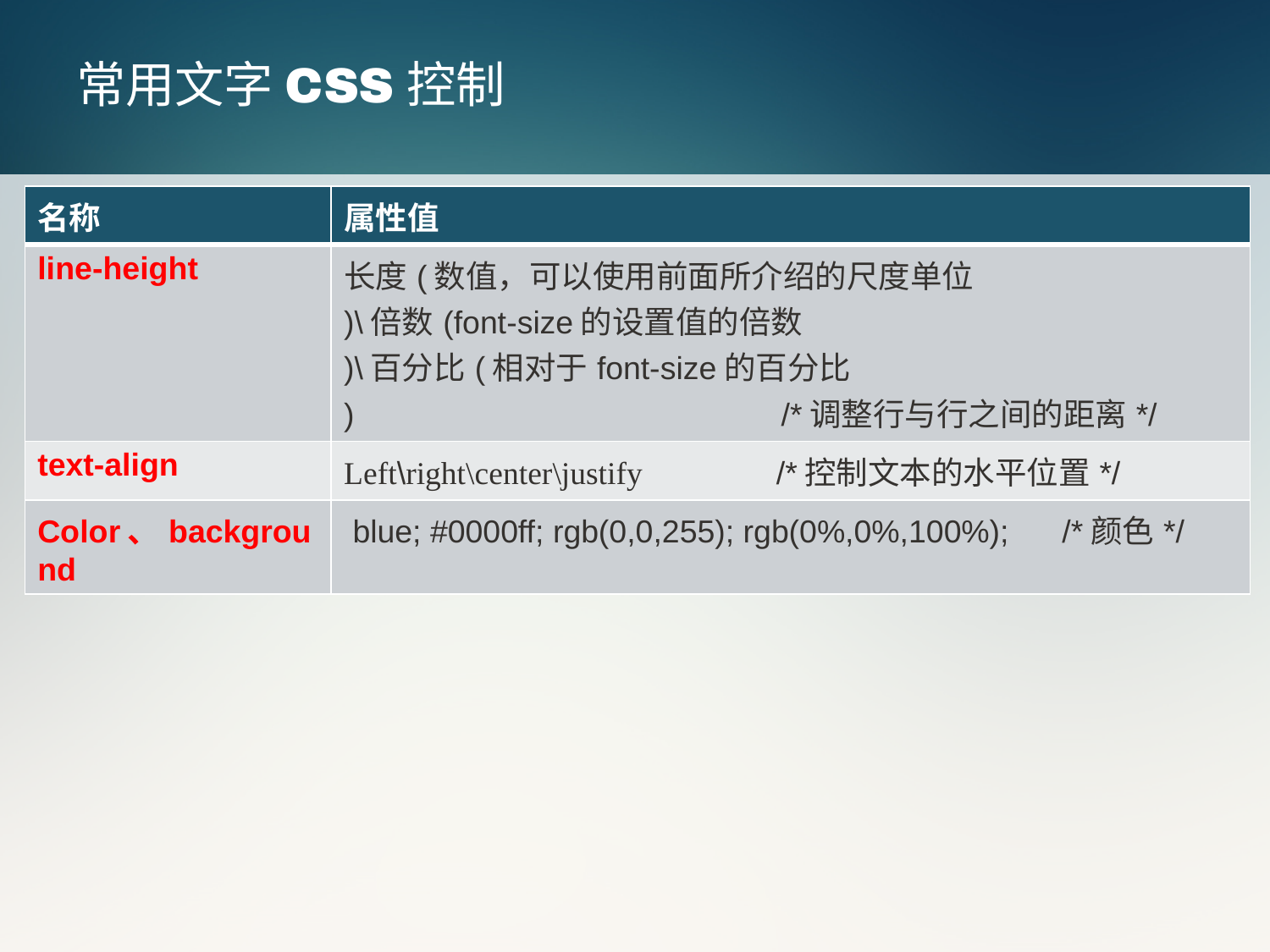

# 常用文字CSS控制
| 名称 | 属性值 |
| --- | --- |
| line-height | 长度(数值，可以使用前面所介绍的尺度单位 )\倍数(font-size的设置值的倍数 )\百分比(相对于font-size的百分比 ) /\*调整行与行之间的距离\*/ |
| text-align | Left\right\center\justify /\*控制文本的水平位置\*/ |
| Color、background | blue; #0000ff; rgb(0,0,255); rgb(0%,0%,100%); /\*颜色\*/ |